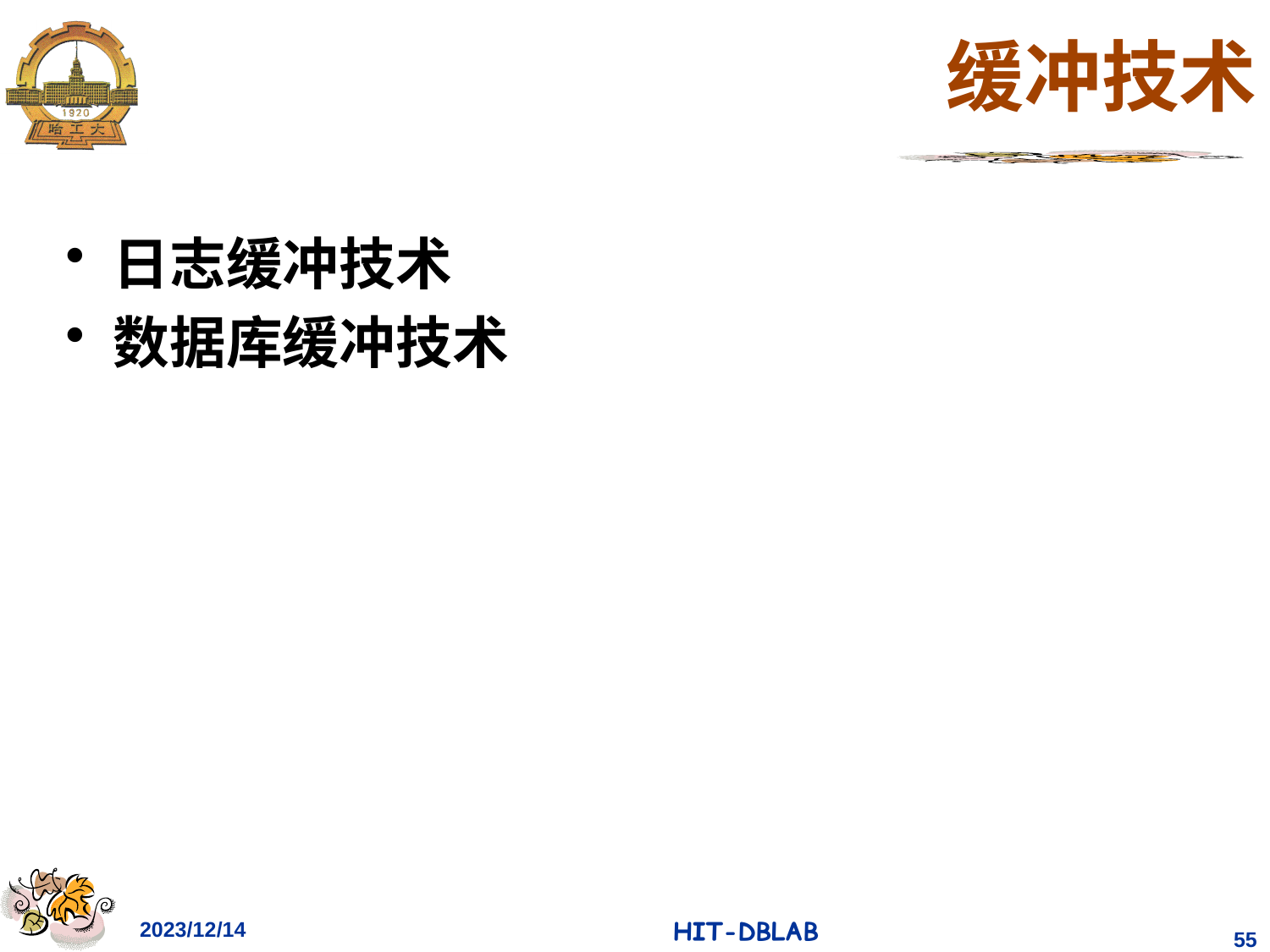

# 缓冲技术
日志缓冲技术
数据库缓冲技术
2023/12/14
HIT-DBLAB
55